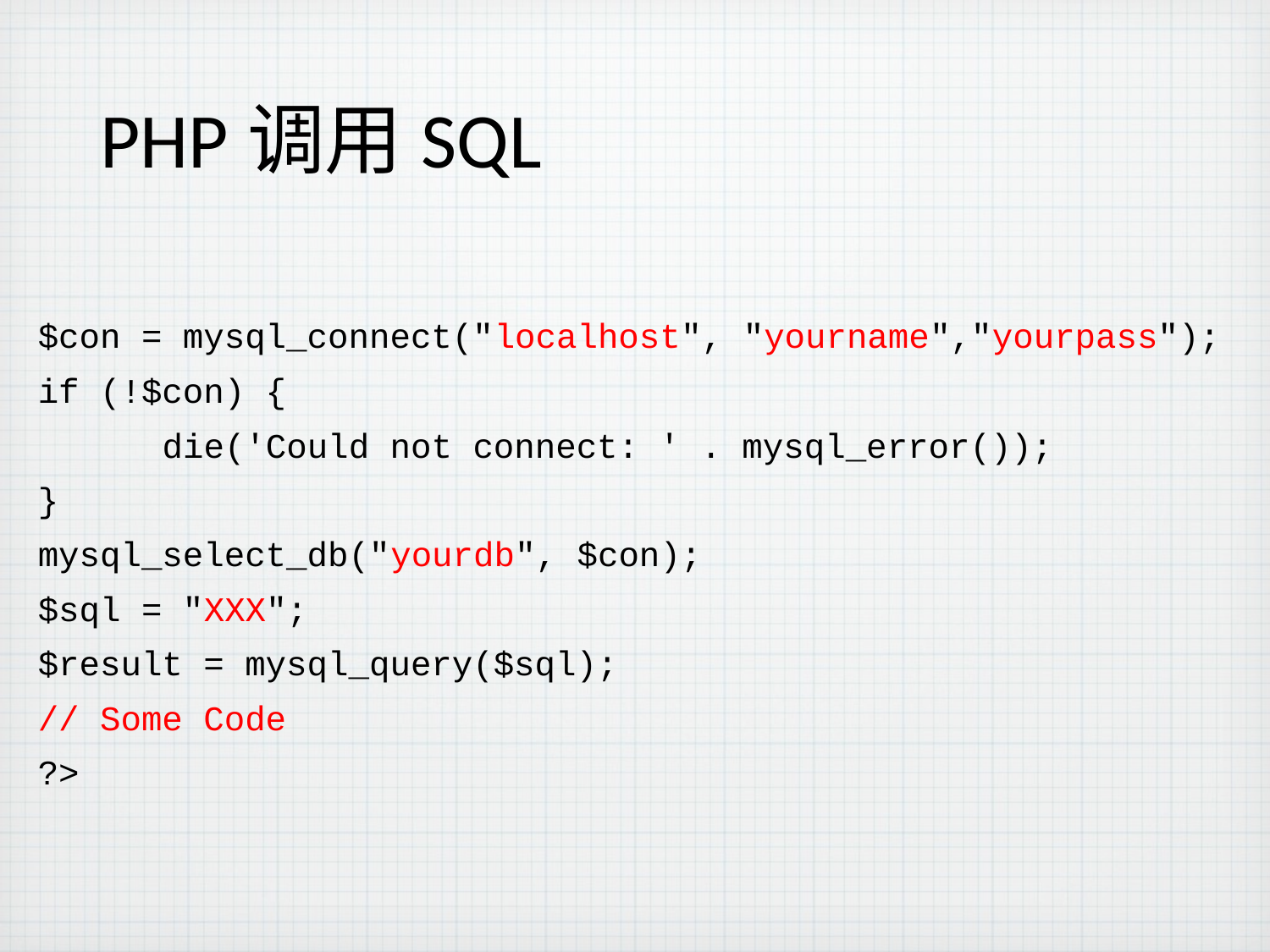

# PHP调用SQL
$con = mysql_connect("localhost", "yourname","yourpass");
if (!$con) {
	die('Could not connect: ' . mysql_error());
}
mysql_select_db("yourdb", $con);
$sql = "XXX";
$result = mysql_query($sql);
// Some Code
?>